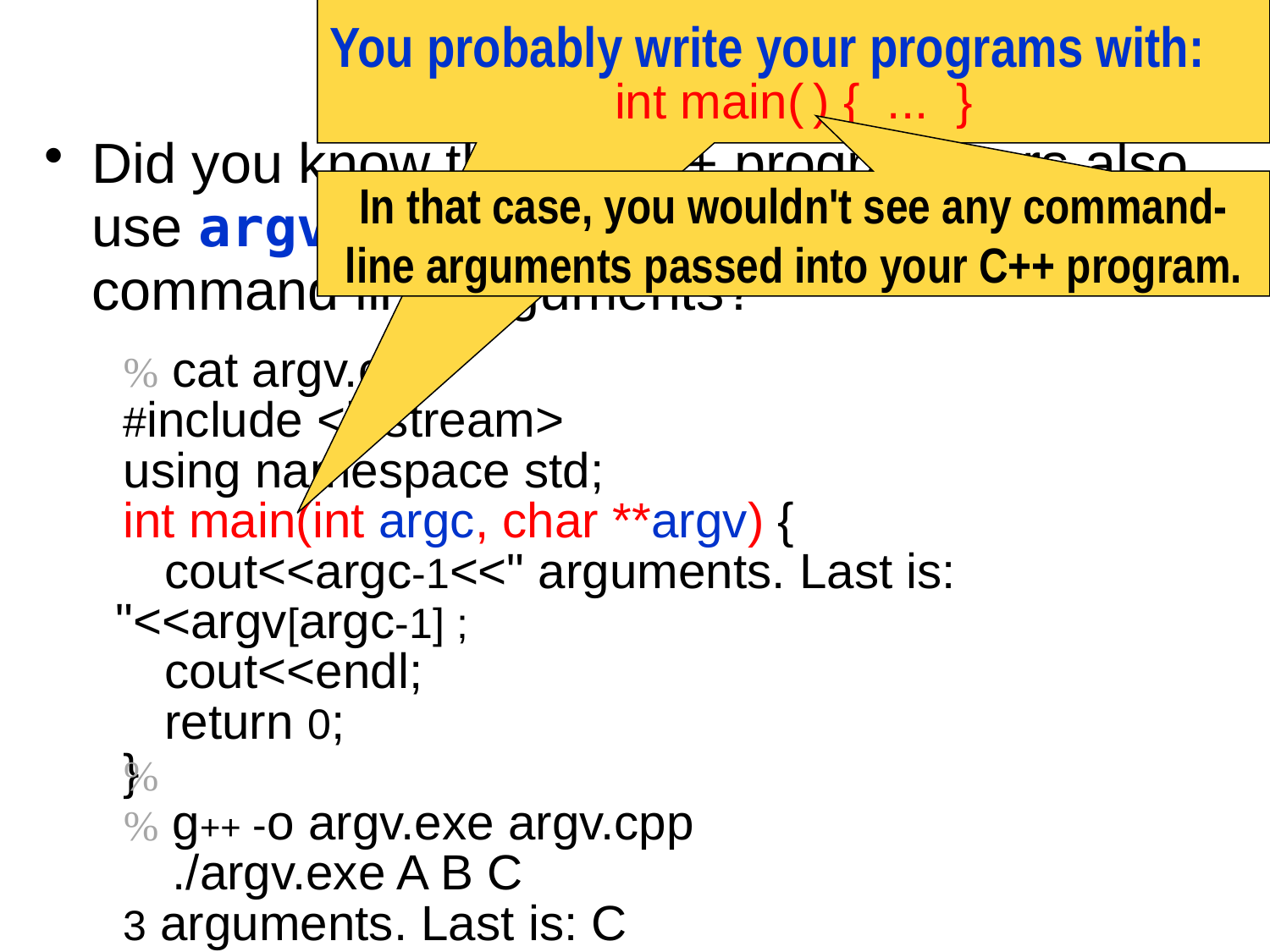

You probably write your programs with:
int main( ) {  ...  }
The argv Variable
Did you know that C/C++ programmers also use argv, by convention (命名慣例), for their command line arguments?

% cat argv.cpp
#include <iostream>
using namespace std;
int main(int argc, char **argv) {
   cout<<argc-1<<" arguments. Last is: "<<argv[argc-1] ;
   cout<<endl;
   return 0;
}
% g++ -o argv.exe argv.cpp
% ./argv.exe A B C
3 arguments. Last is: C
%

In that case, you wouldn't see any command-line arguments passed into your C++ program.
%
%